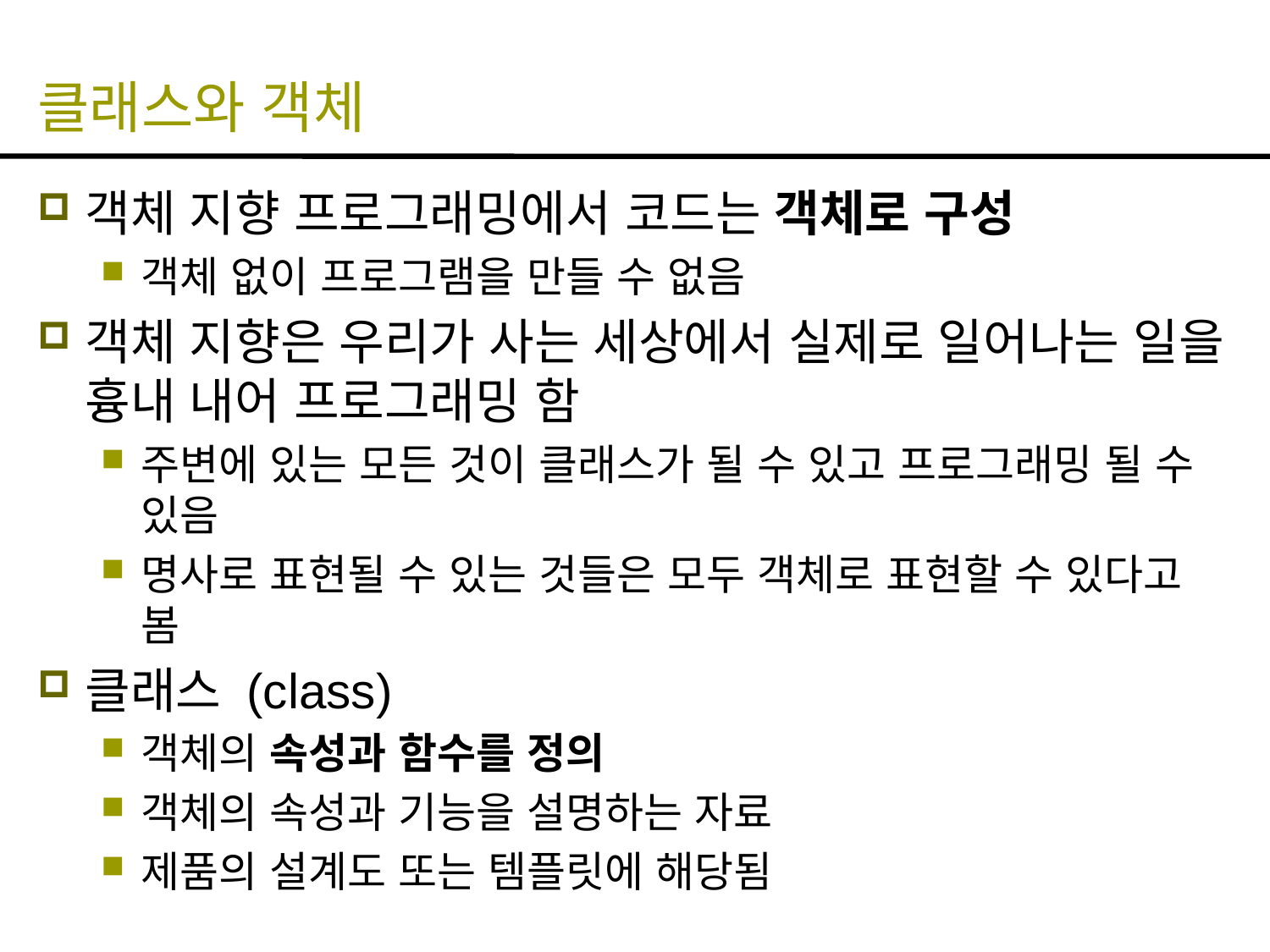

# 클래스와 객체
객체 지향 프로그래밍에서 코드는 객체로 구성
객체 없이 프로그램을 만들 수 없음
객체 지향은 우리가 사는 세상에서 실제로 일어나는 일을 흉내 내어 프로그래밍 함
주변에 있는 모든 것이 클래스가 될 수 있고 프로그래밍 될 수 있음
명사로 표현될 수 있는 것들은 모두 객체로 표현할 수 있다고 봄
클래스 (class)
객체의 속성과 함수를 정의
객체의 속성과 기능을 설명하는 자료
제품의 설계도 또는 템플릿에 해당됨